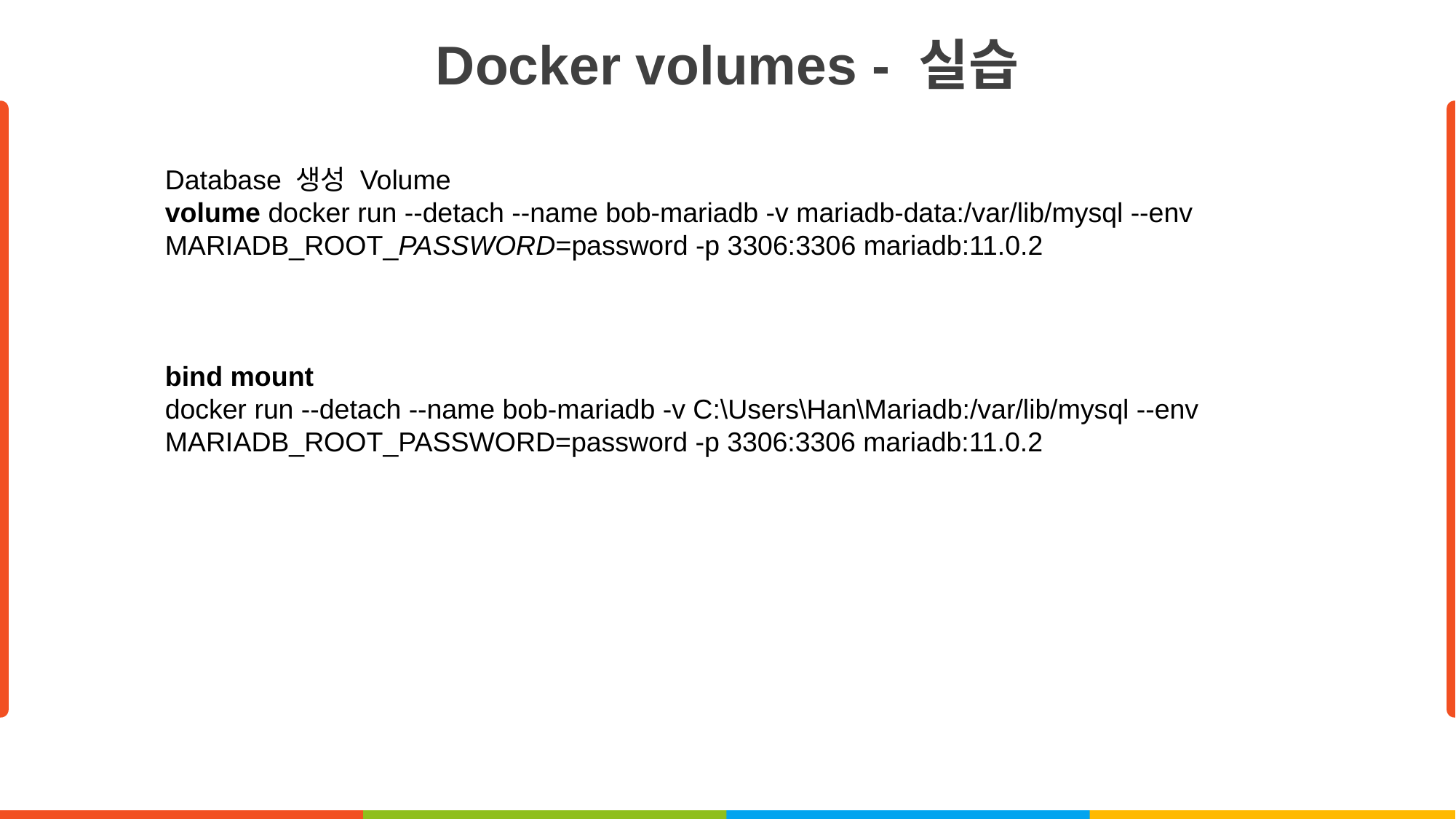

Docker volumes - 실습

Database 생성 Volume
volume docker run --detach --name bob-mariadb -v mariadb-data:/var/lib/mysql --env MARIADB_ROOT_PASSWORD=password -p 3306:3306 mariadb:11.0.2

bind mount
docker run --detach --name bob-mariadb -v C:\Users\Han\Mariadb:/var/lib/mysql --env MARIADB_ROOT_PASSWORD=password -p 3306:3306 mariadb:11.0.2